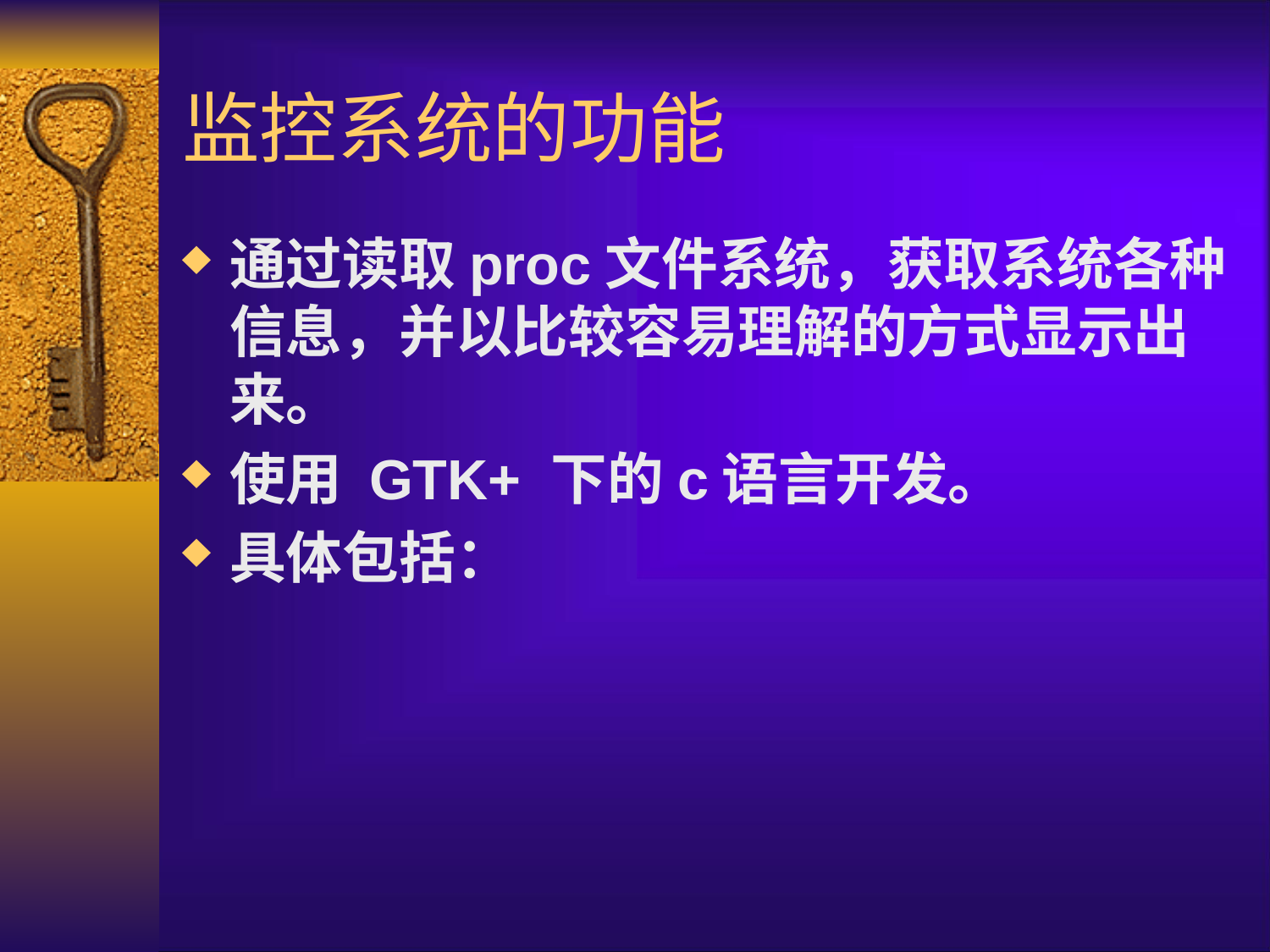

# 监控系统的功能
通过读取proc文件系统，获取系统各种信息，并以比较容易理解的方式显示出来。
使用 GTK+ 下的c语言开发。
具体包括：